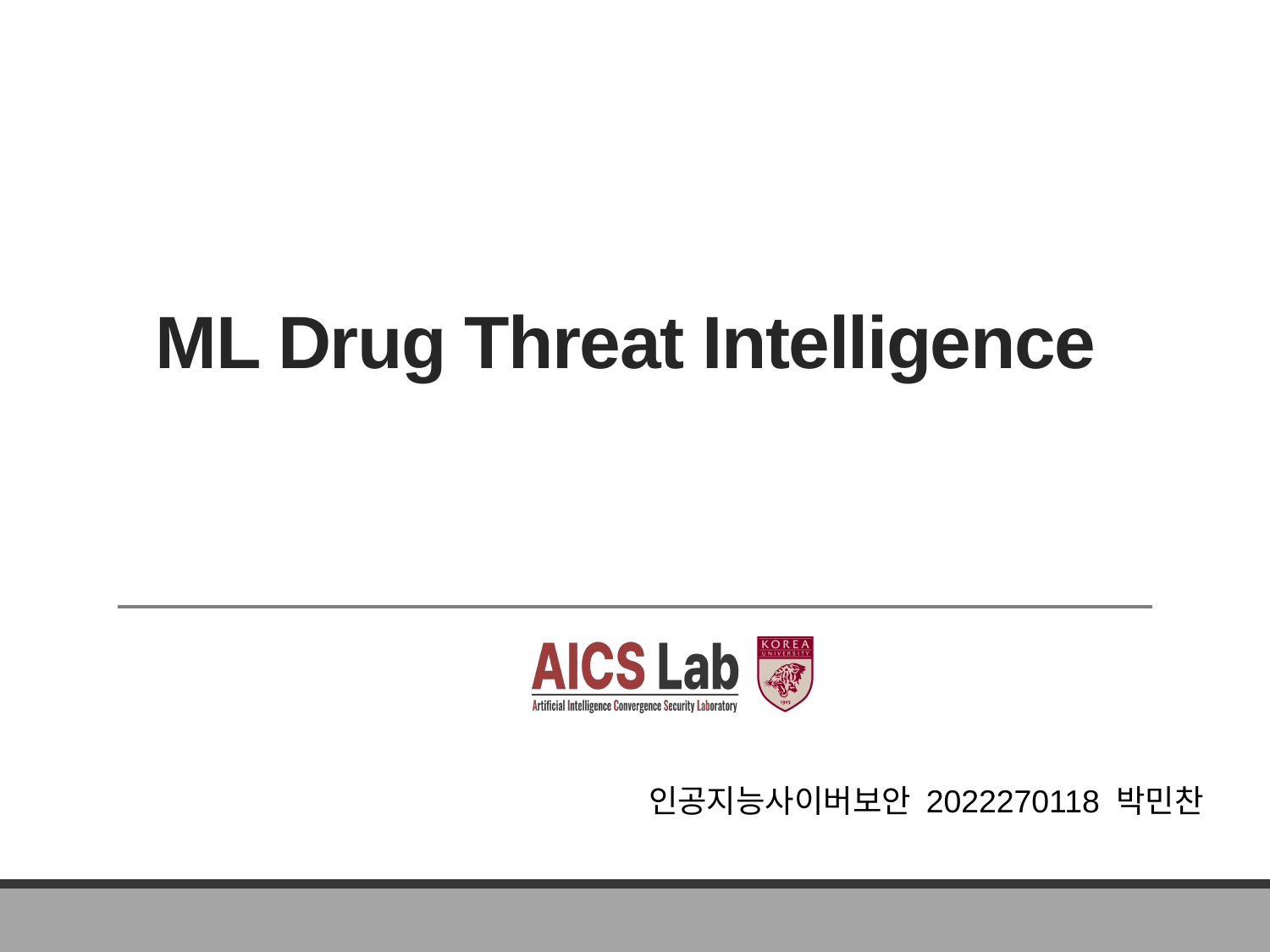

# ML Drug Threat Intelligence
인공지능사이버보안 2022270118 박민찬